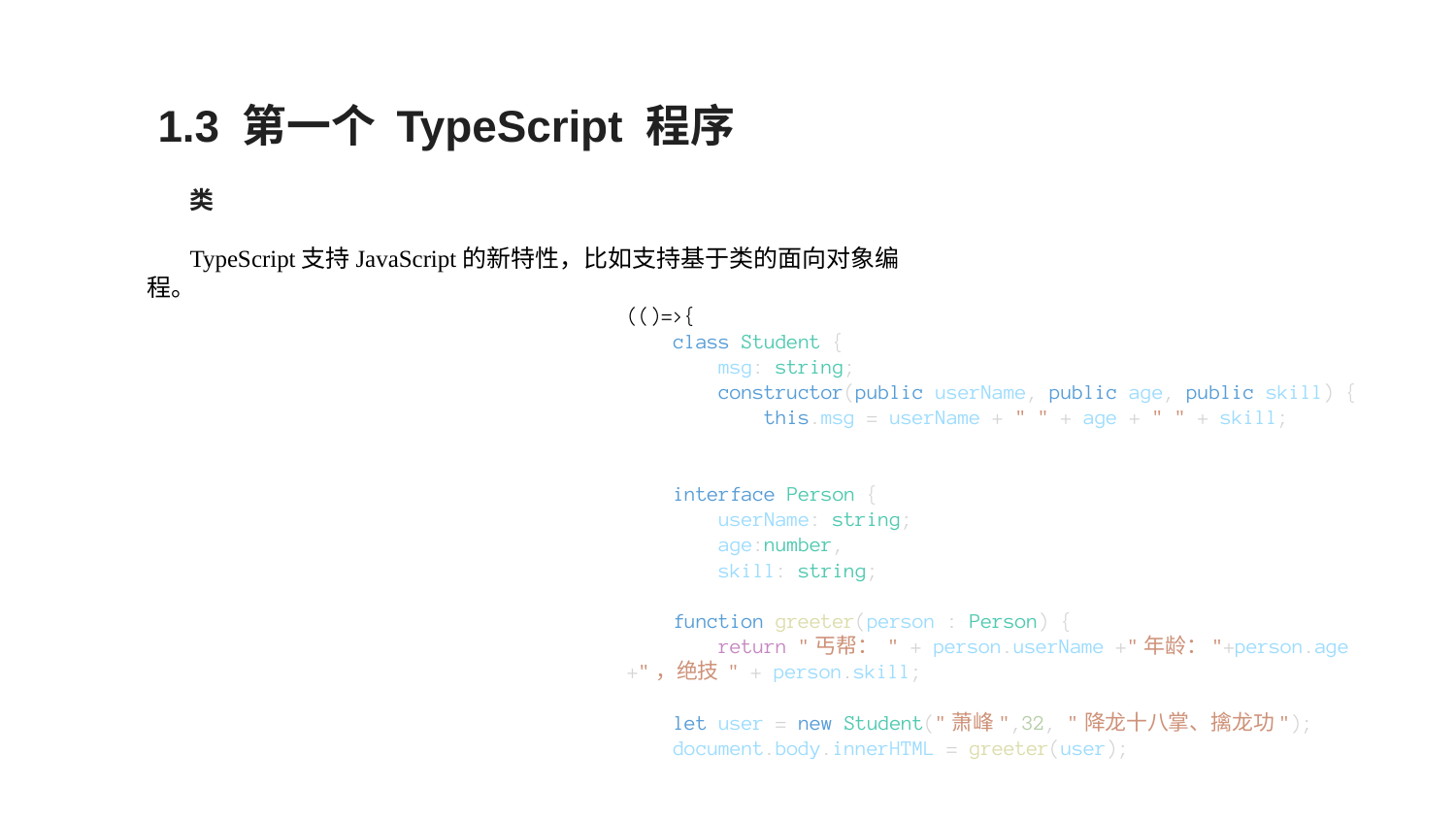

1.3 第一个 TypeScript 程序
类

TypeScript支持JavaScript的新特性，比如支持基于类的面向对象编程。
(()=>{
    class Student {
        msg: string;
        constructor(public userName, public age, public skill) {
            this.msg = userName + " " + age + " " + skill;
        }
    }
    interface Person {
        userName: string;
        age:number,
        skill: string;
    }
    function greeter(person : Person) {
        return "丐帮： " + person.userName +"年龄："+person.age +"，绝技 " + person.skill;
    }
    let user = new Student("萧峰",32, "降龙十八掌、擒龙功");
    document.body.innerHTML = greeter(user);